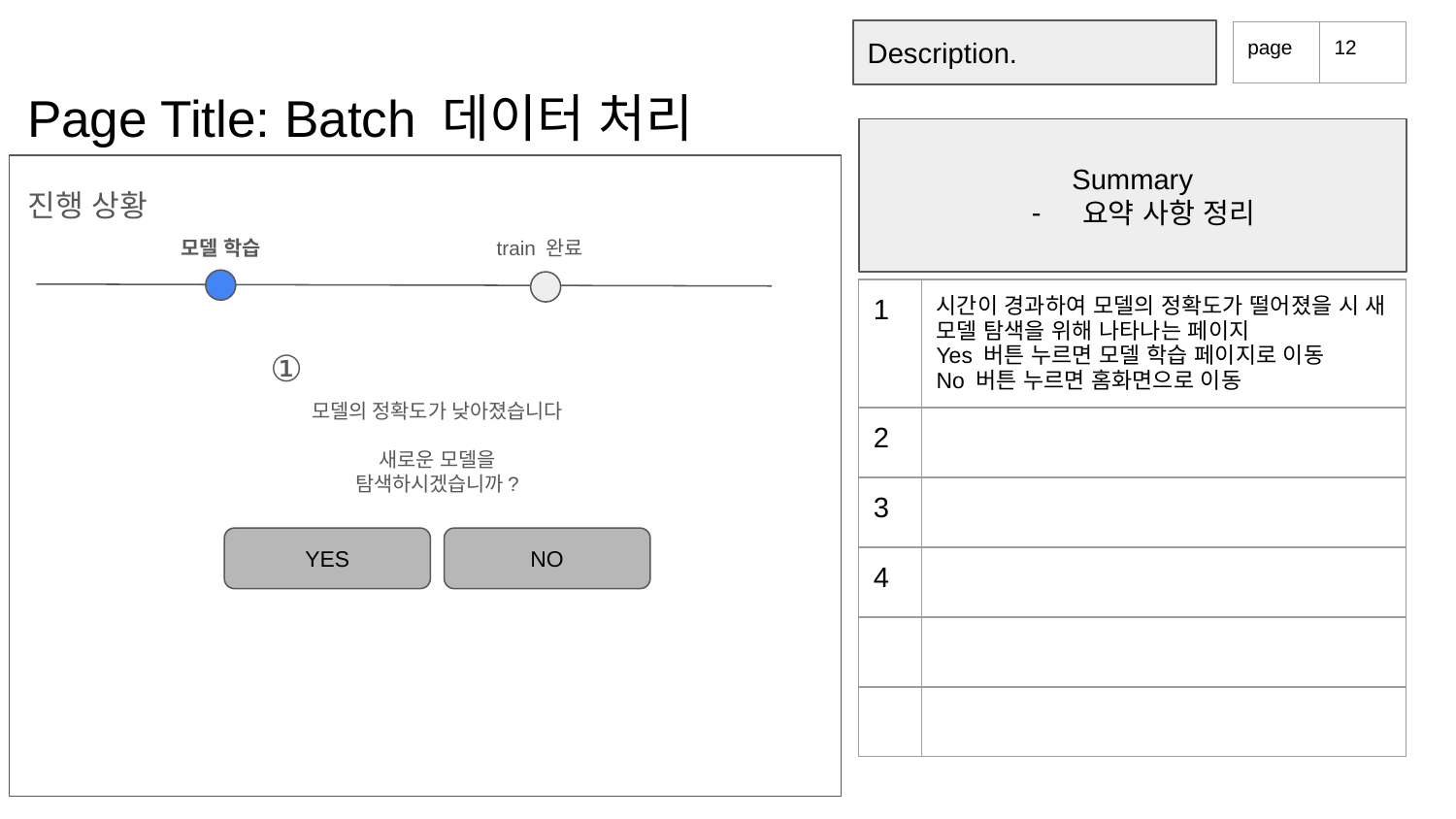

Description.
| page | 12 |
| --- | --- |
# Page Title: Batch 데이터 처리
Summary
요약 사항 정리

진행 상황

모델 학습
train 완료

| 1 | 시간이 경과하여 모델의 정확도가 떨어졌을 시 새 모델 탐색을 위해 나타나는 페이지 Yes 버튼 누르면 모델 학습 페이지로 이동 No 버튼 누르면 홈화면으로 이동 |
| --- | --- |
| 2 |  |
| 3 |  |
| 4 |  |
|  |  |
|  |  |
①
모델의 정확도가 낮아졌습니다

새로운 모델을 탐색하시겠습니까?
YES
NO